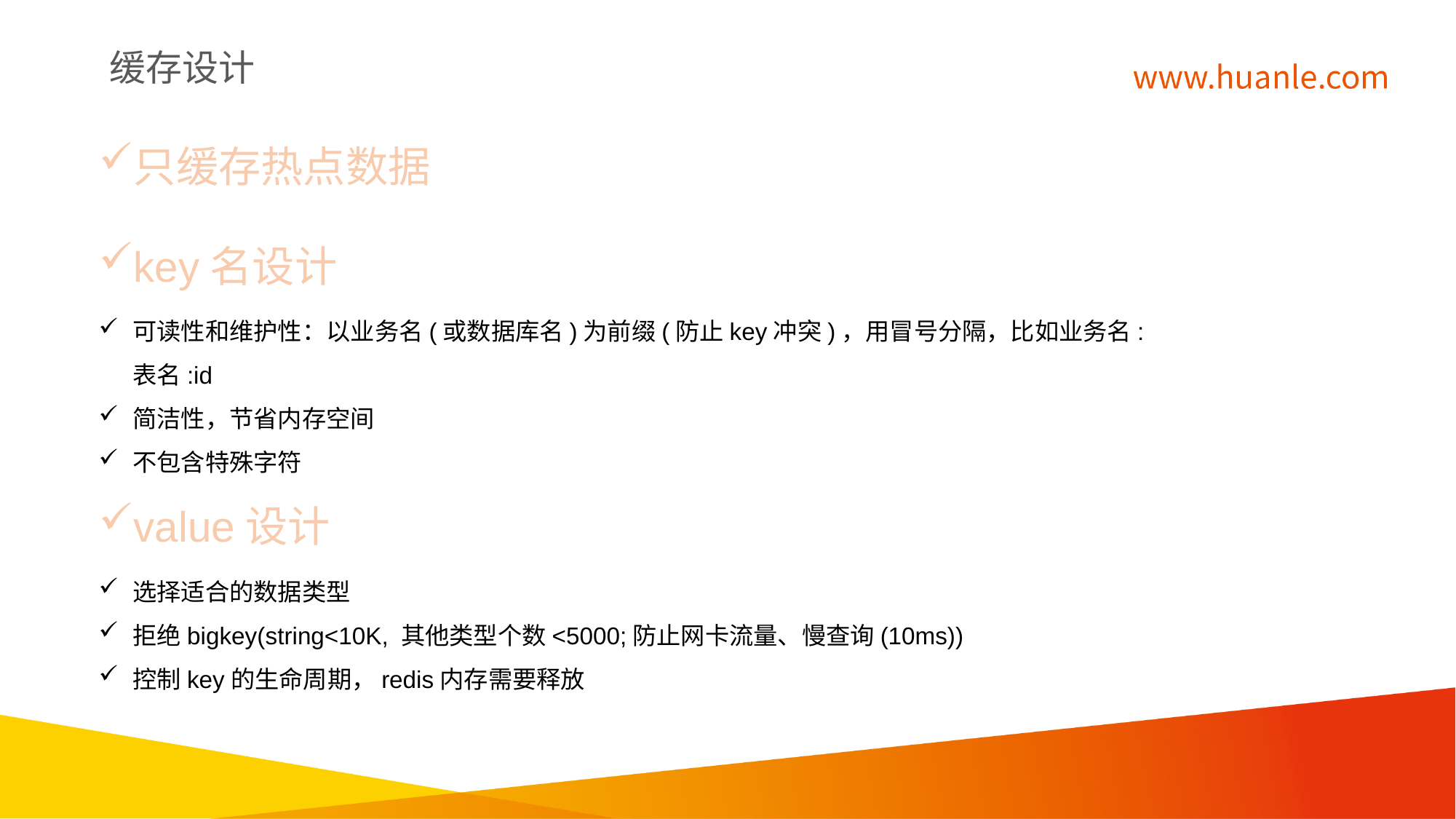

缓存设计
只缓存热点数据
key名设计
可读性和维护性：以业务名(或数据库名)为前缀(防止key冲突)，用冒号分隔，比如业务名:表名:id
简洁性，节省内存空间
不包含特殊字符
value设计
选择适合的数据类型
拒绝bigkey(string<10K, 其他类型个数<5000;防止网卡流量、慢查询(10ms))
控制key的生命周期，redis内存需要释放